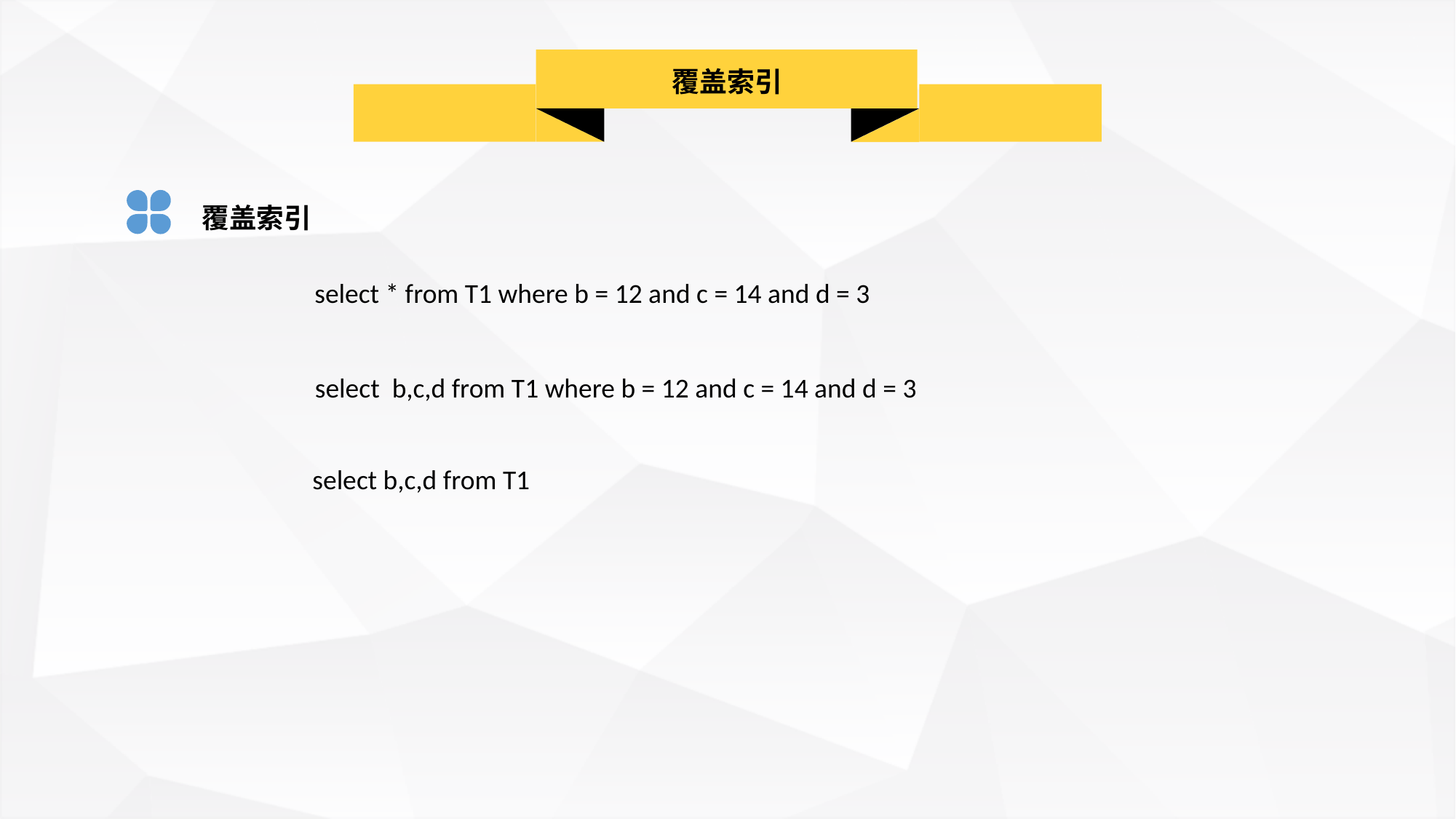

# 覆盖索引

覆盖索引
 select * from T1 where b = 12 and c = 14 and d = 3
 select  b,c,d from T1 where b = 12 and c = 14 and d = 3
 select b,c,d from T1